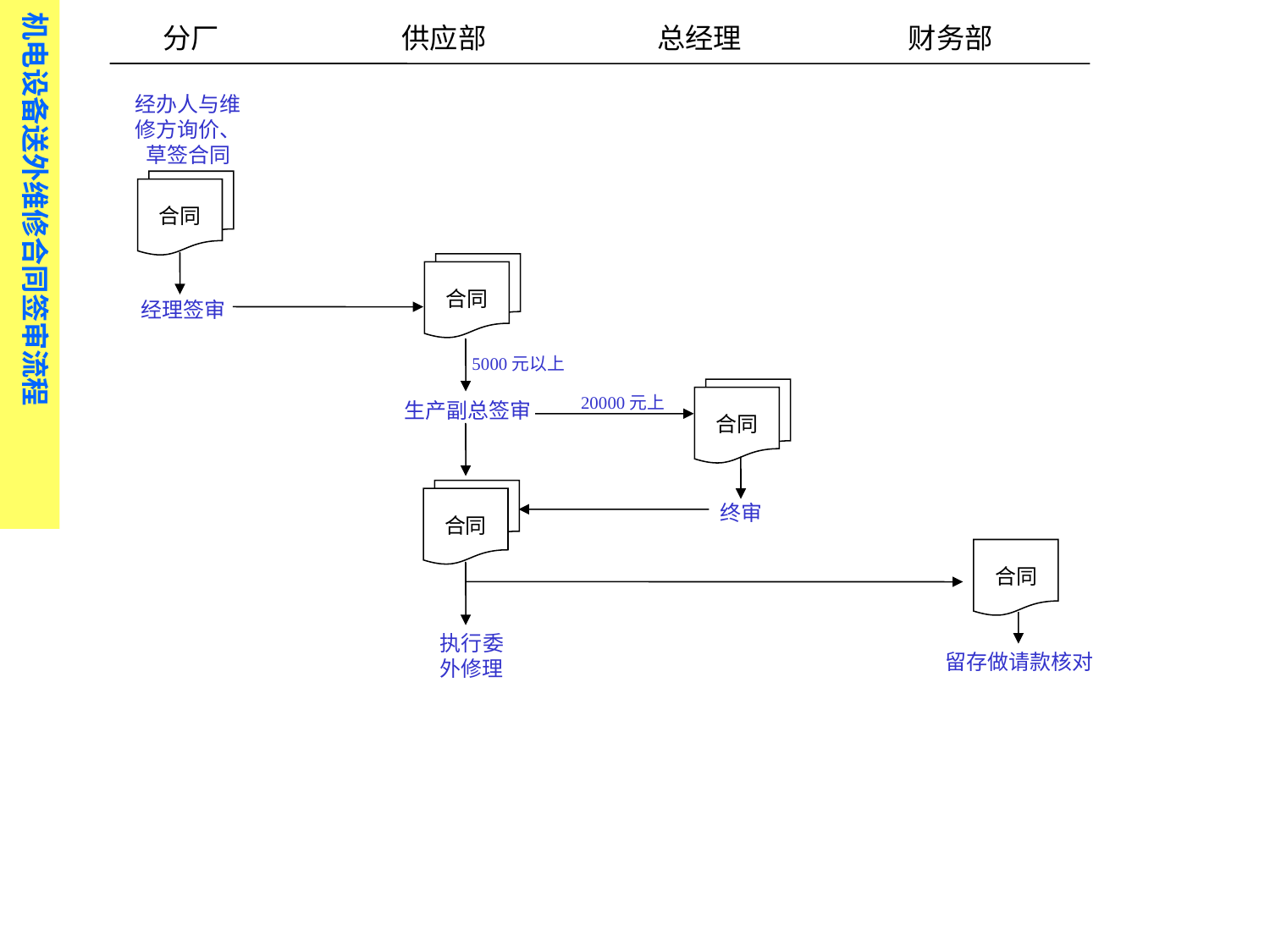

机电设备送外维修合同签审流程
分厂                             供应部                           总经理                          财务部

经办人与维修方询价、草签合同

合同

合同
经理签审

5000元以上

20000元上

生产副总签审
合同

终审

合同

合同

执行委外修理
留存做请款核对
83